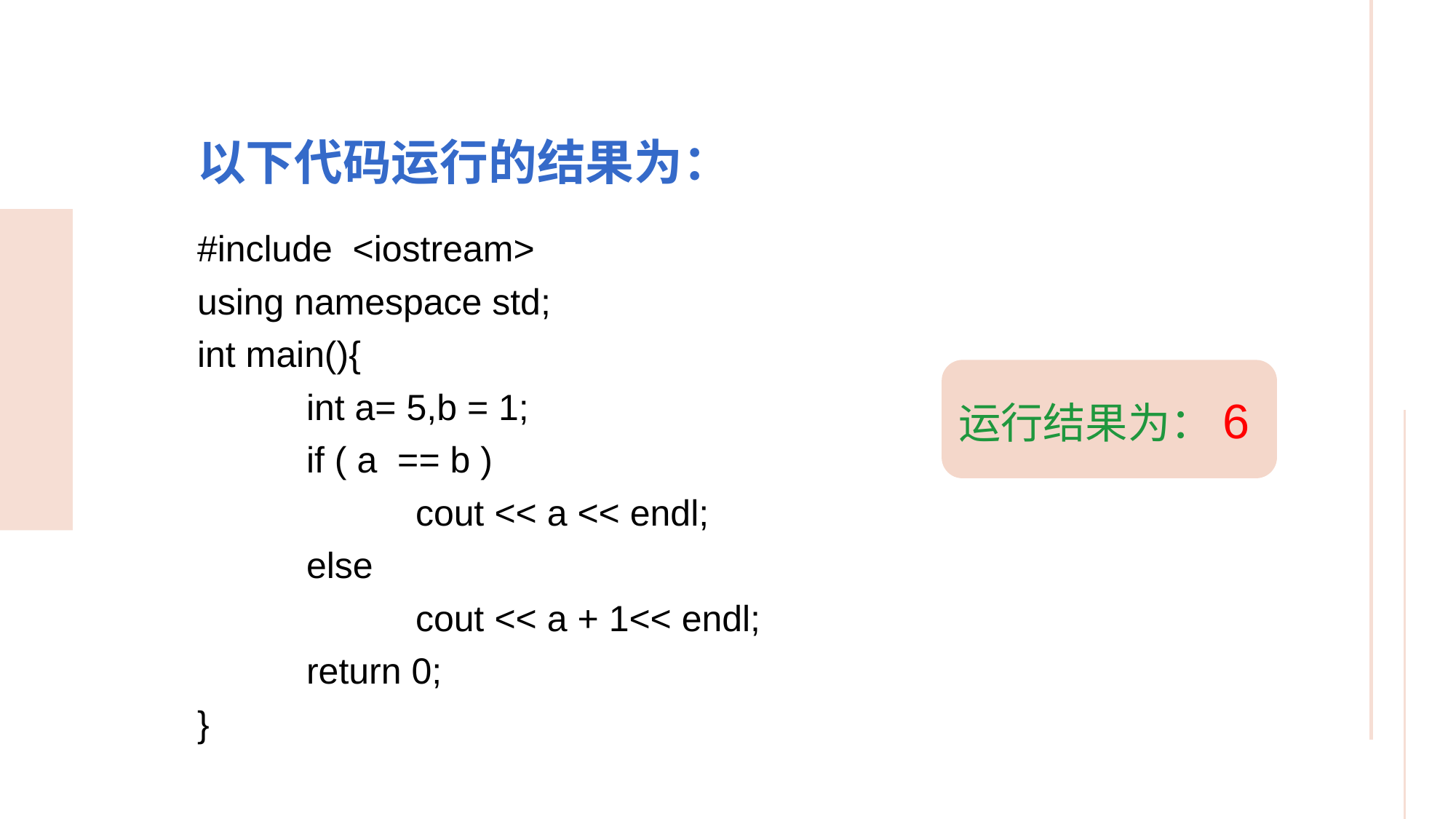

以下代码运行的结果为：
#include  <iostream>
using namespace std;
int main(){
	int a= 5,b = 1;
	if ( a  == b )
		cout << a << endl;
	else
		cout << a + 1<< endl;
	return 0;
}
运行结果为：6